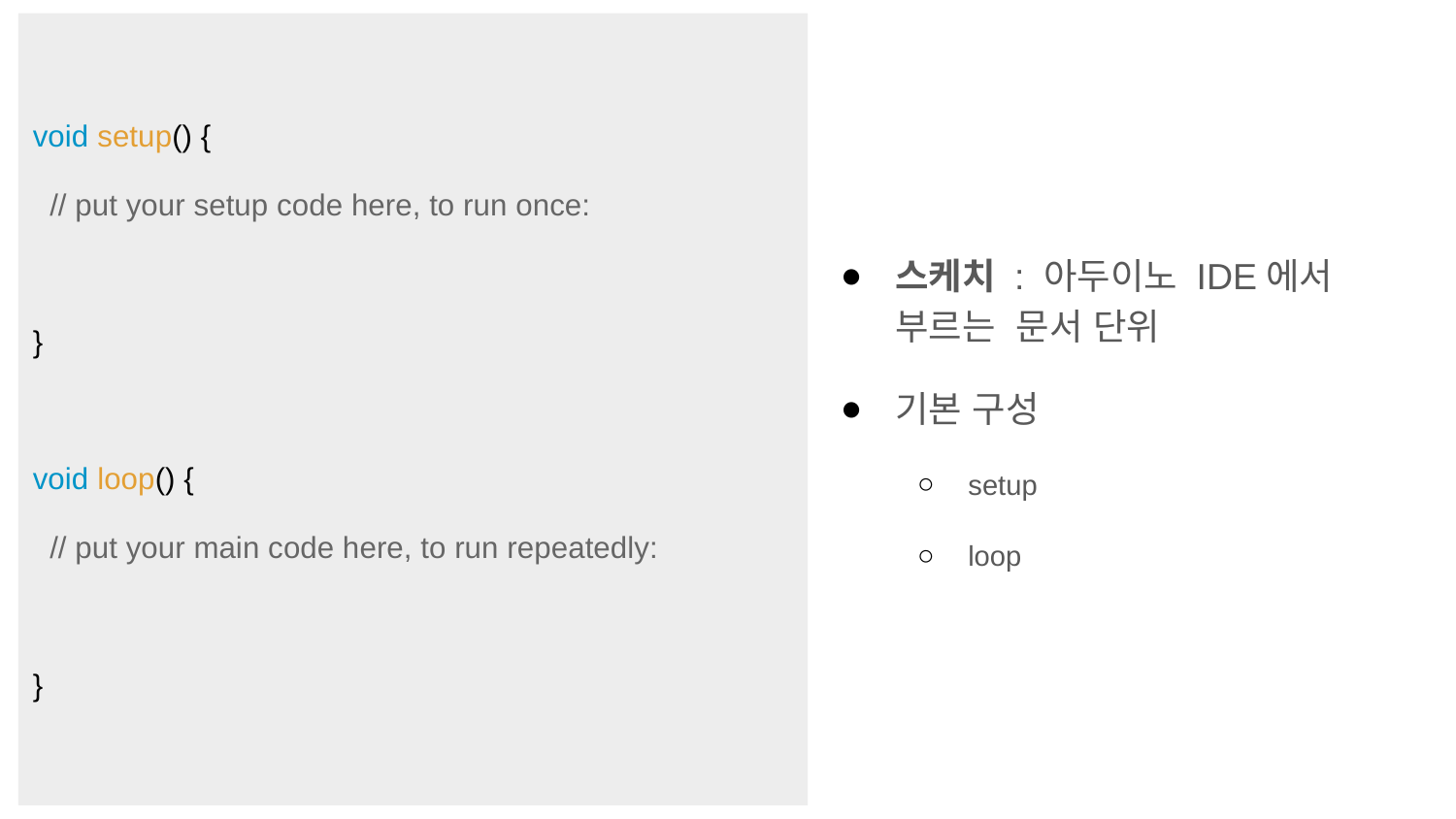

스케치 : 아두이노 IDE에서 부르는  문서 단위
기본 구성
setup
loop
void setup() {
  // put your setup code here, to run once:

}

void loop() {
  // put your main code here, to run repeatedly:

}